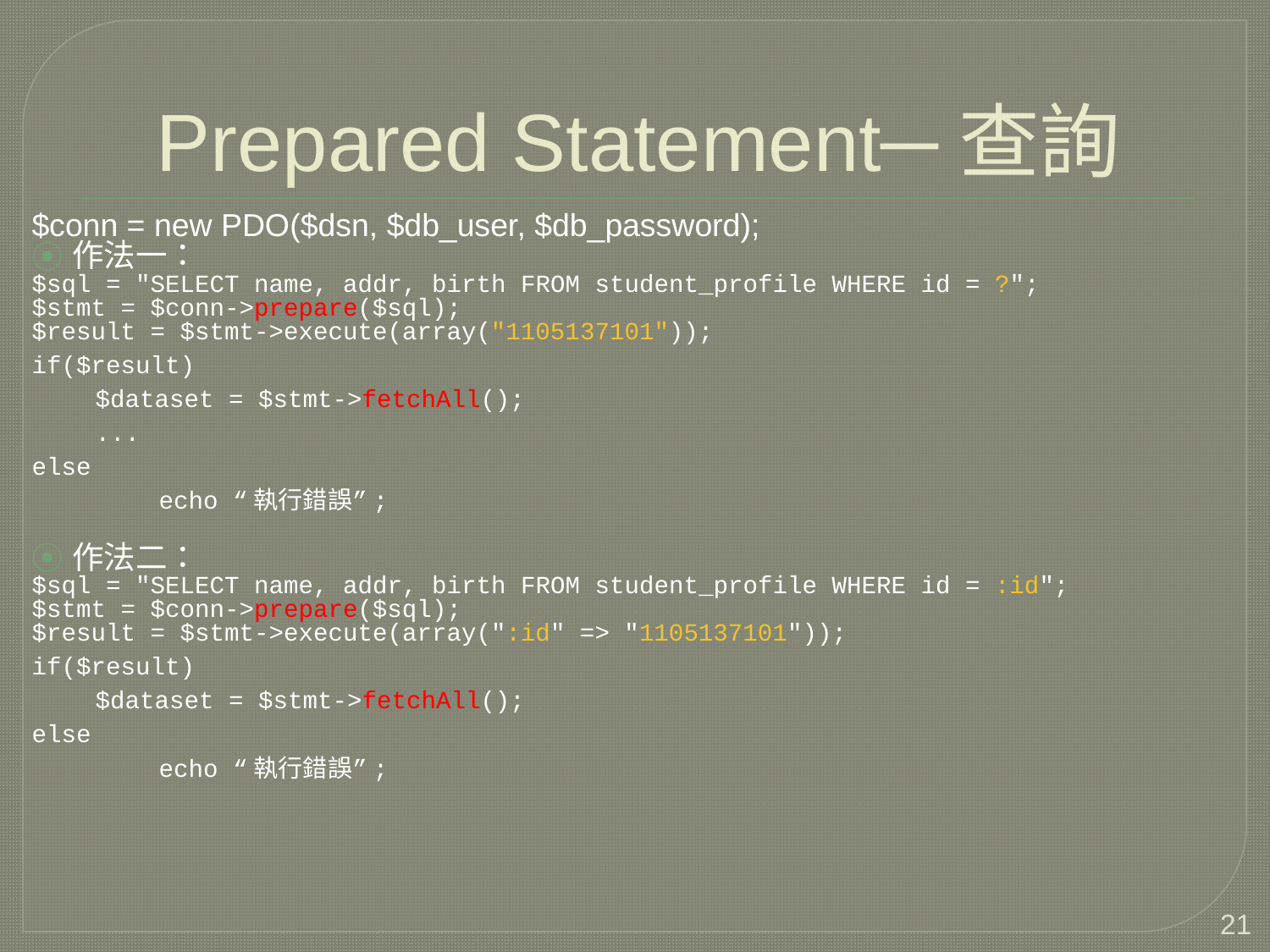

# Prepared Statement─查詢
$conn = new PDO($dsn, $db_user, $db_password);
作法一：
$sql = "SELECT name, addr, birth FROM student_profile WHERE id = ?";
$stmt = $conn->prepare($sql);
$result = $stmt->execute(array("1105137101"));
if($result)
$dataset = $stmt->fetchAll();
...
else
	echo “執行錯誤”;

作法二：
$sql = "SELECT name, addr, birth FROM student_profile WHERE id = :id";
$stmt = $conn->prepare($sql);
$result = $stmt->execute(array(":id" => "1105137101"));
if($result)
$dataset = $stmt->fetchAll();
else
	echo “執行錯誤”;

21